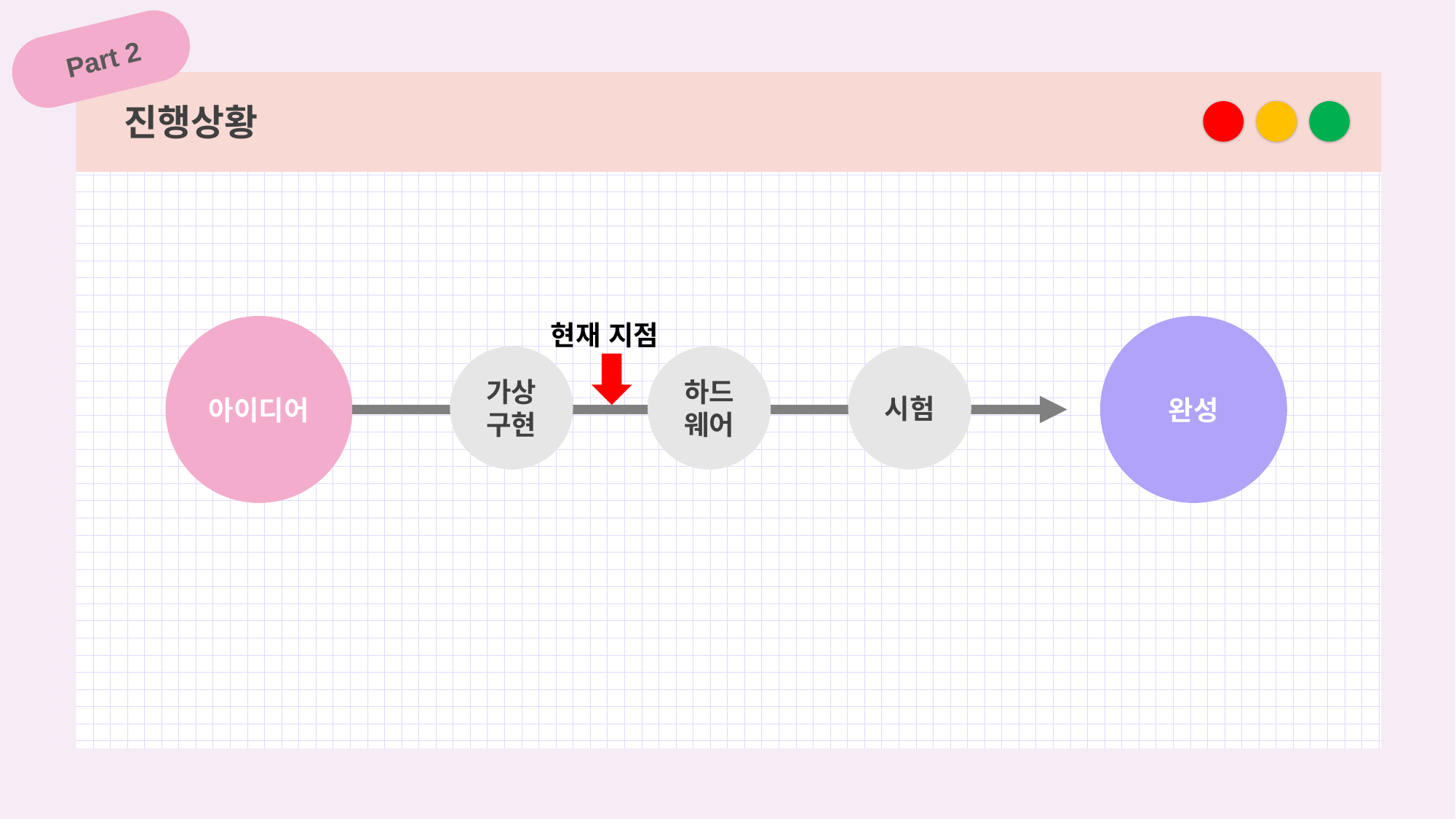

Part 2

진행상황

현재 지점
아이디어
완성
가상
구현
하드웨어
시험